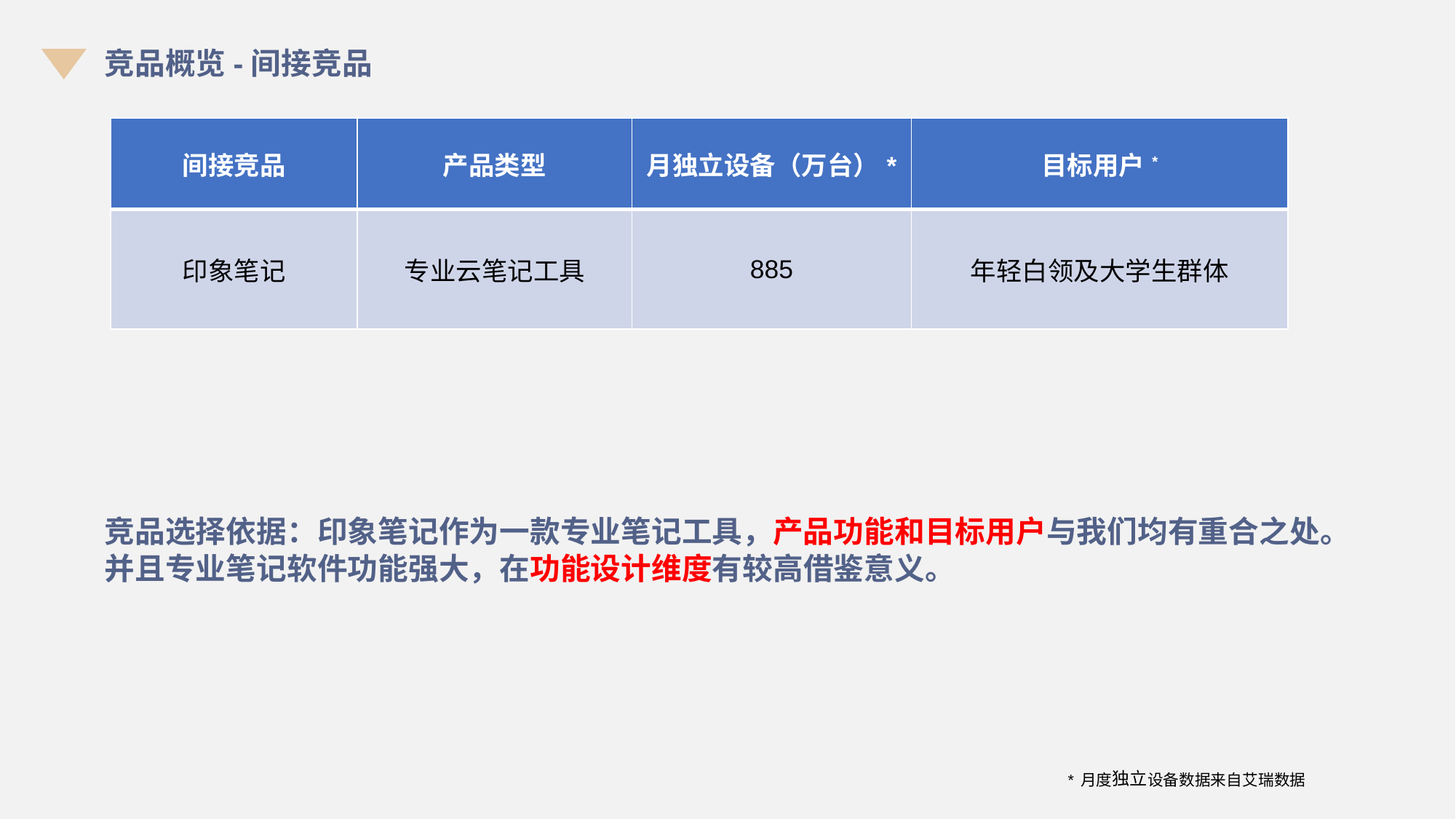

竞品概览-间接竞品

| 间接竞品 | 产品类型 | 月独立设备（万台）\* | 目标用户\* |
| --- | --- | --- | --- |
| 印象笔记 | 专业云笔记工具 | 885 | 年轻白领及大学生群体 |
竞品选择依据：印象笔记作为一款专业笔记工具，产品功能和目标用户与我们均有重合之处。并且专业笔记软件功能强大，在功能设计维度有较高借鉴意义。
*月度独立设备数据来自艾瑞数据